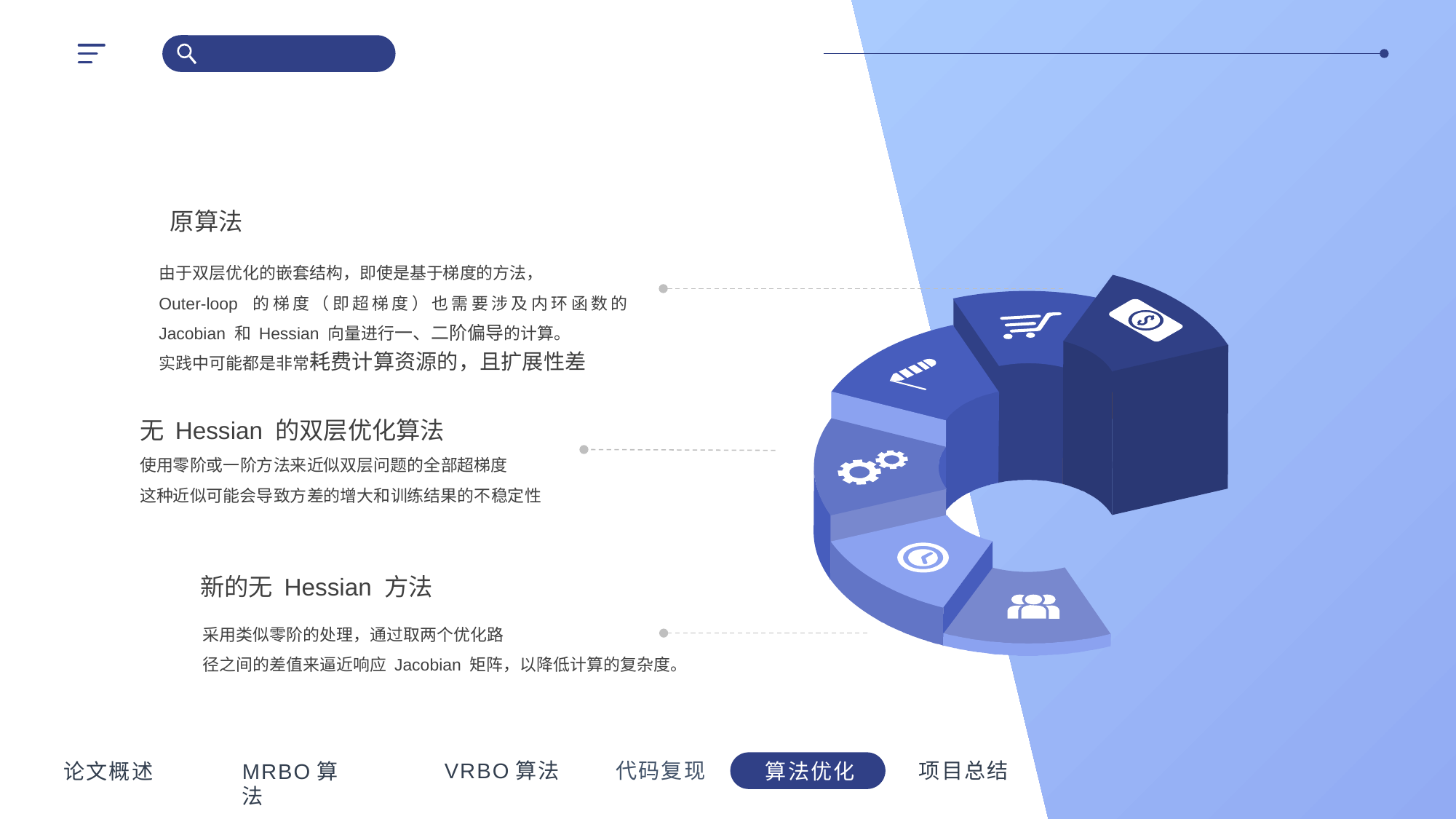

原算法

由于双层优化的嵌套结构，即使是基于梯度的方法，
Outer-loop 的梯度（即超梯度）也需要涉及内环函数的 Jacobian 和 Hessian 向量进行一、二阶偏导的计算。
实践中可能都是非常耗费计算资源的，且扩展性差

无 Hessian 的双层优化算法
使用零阶或一阶方法来近似双层问题的全部超梯度
这种近似可能会导致方差的增大和训练结果的不稳定性
新的无 Hessian 方法
采用类似零阶的处理，通过取两个优化路
径之间的差值来逼近响应 Jacobian 矩阵，以降低计算的复杂度。
VRBO算法
代码复现
项目总结
论文概述
MRBO算法
算法优化